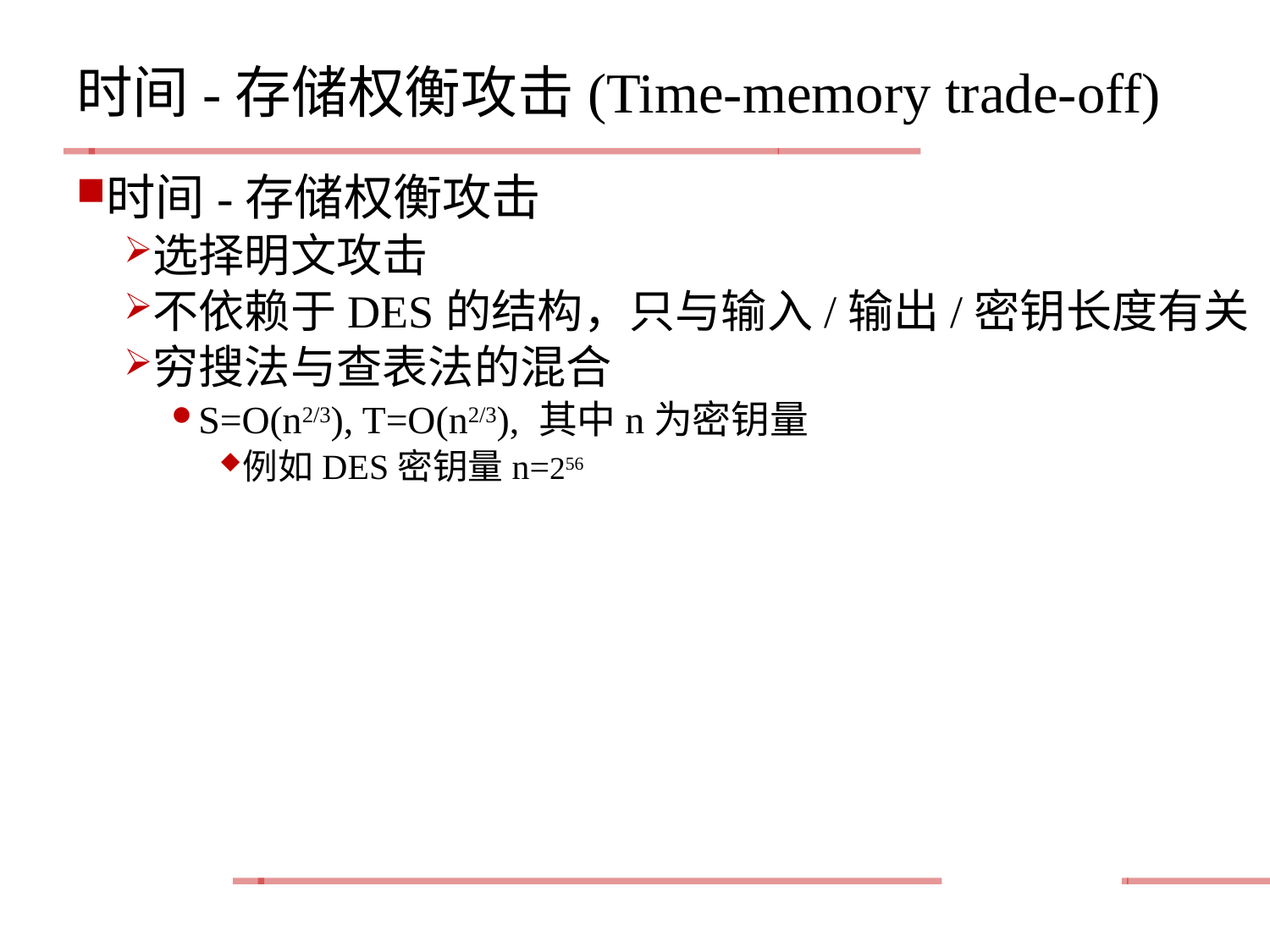

# 时间-存储权衡攻击(Time-memory trade-off)
时间-存储权衡攻击
选择明文攻击
不依赖于DES的结构，只与输入/输出/密钥长度有关
穷搜法与查表法的混合
S=O(n2/3), T=O(n2/3), 其中n为密钥量
例如DES密钥量n=256